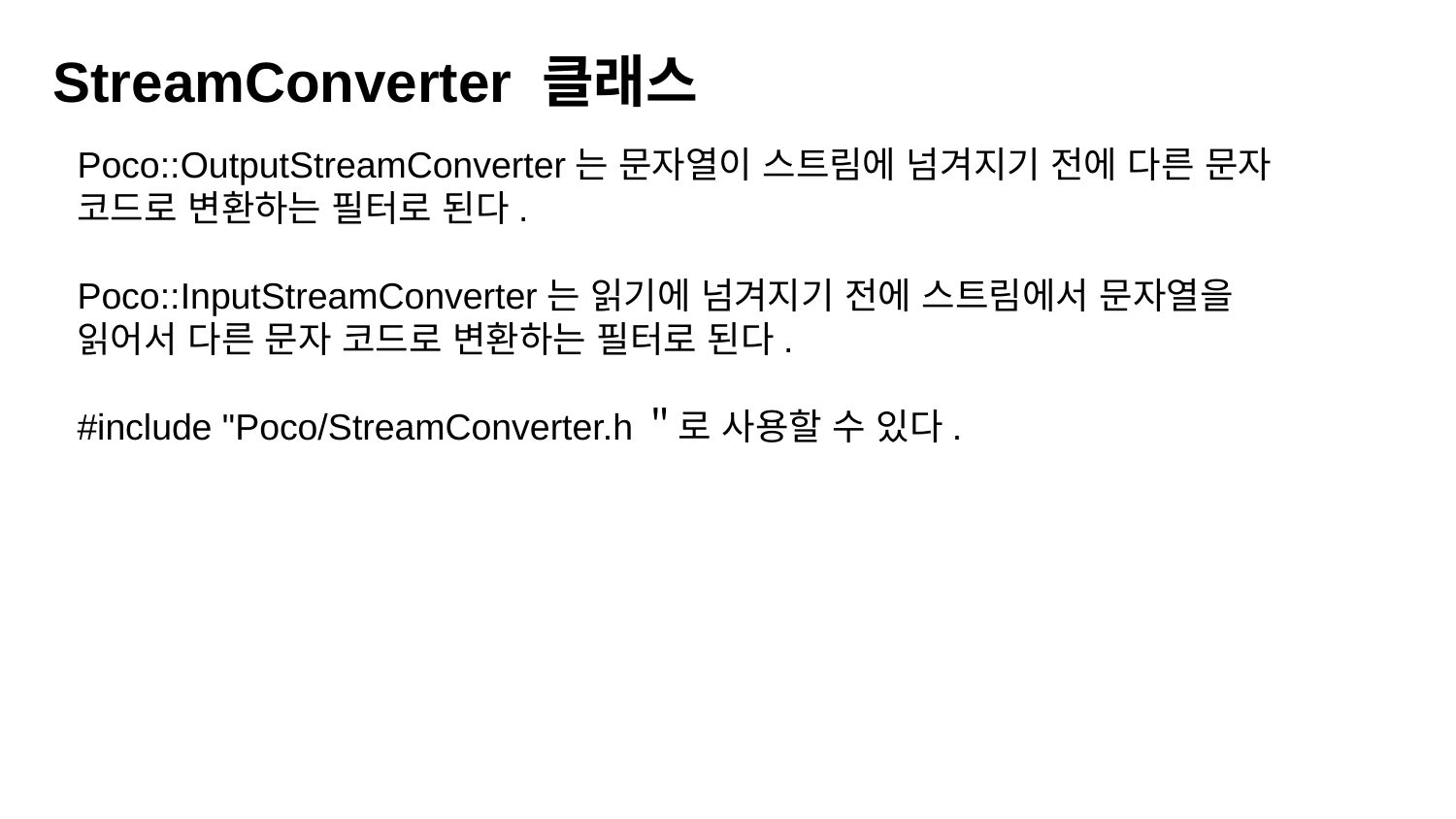

StreamConverter 클래스
Poco::OutputStreamConverter는 문자열이 스트림에 넘겨지기 전에 다른 문자 코드로 변환하는 필터로 된다.
Poco::InputStreamConverter는 읽기에 넘겨지기 전에 스트림에서 문자열을 읽어서 다른 문자 코드로 변환하는 필터로 된다.
#include "Poco/StreamConverter.h＂로 사용할 수 있다.